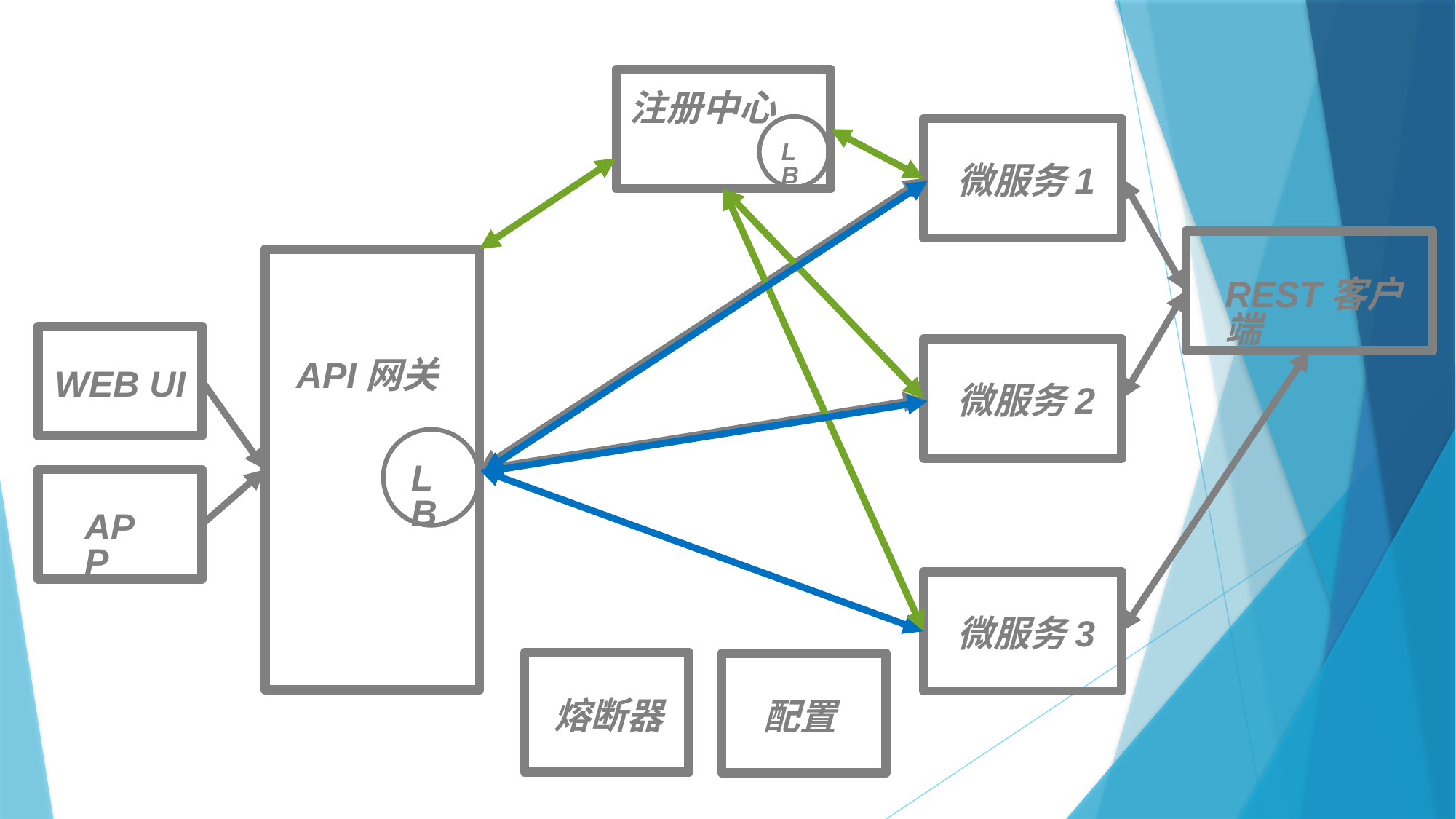

注册中心

LB

微服务1

REST客户端

API网关

WEB UI

微服务2

LB

APP

微服务3

熔断器

配置